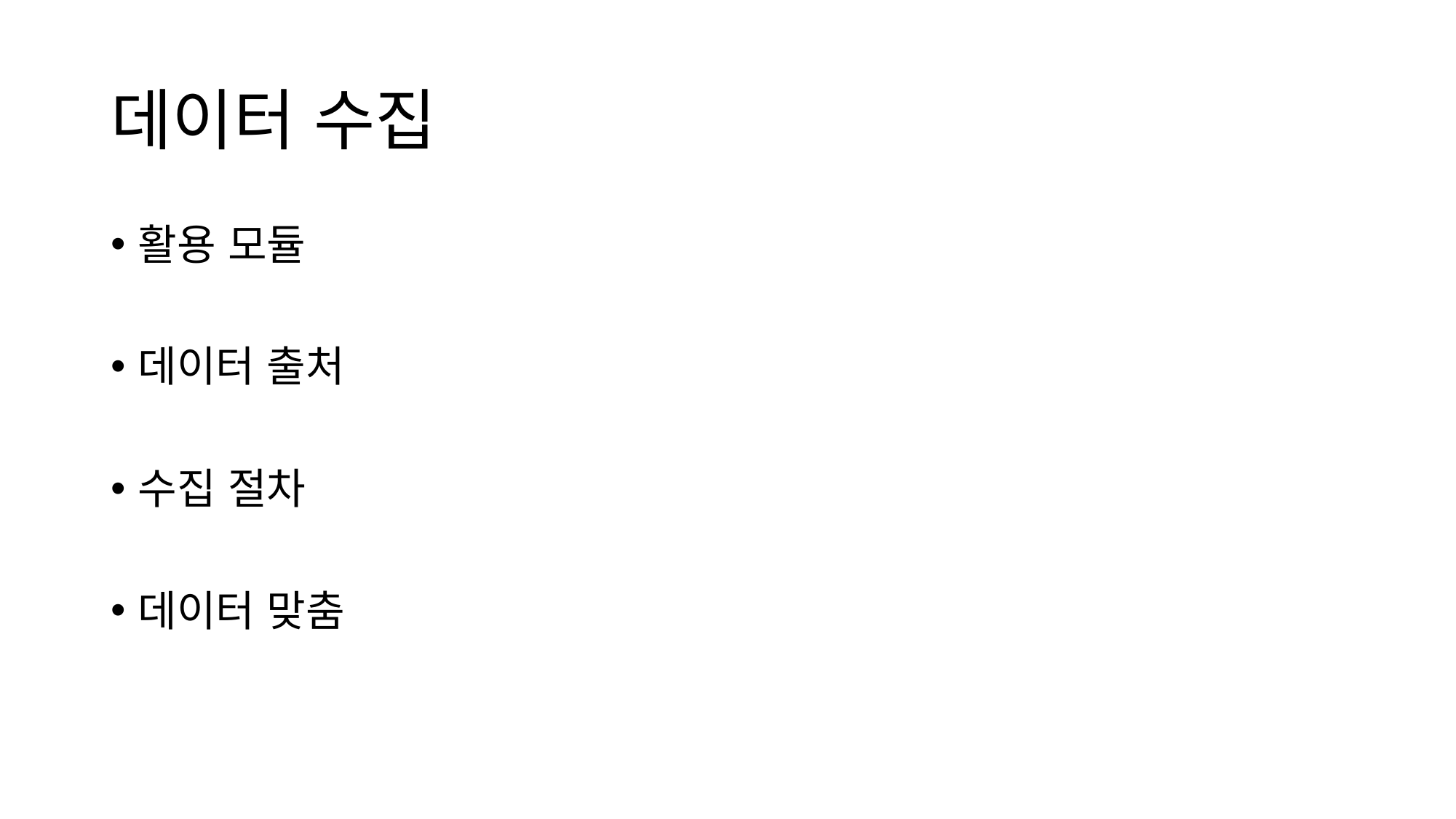

# 데이터 수집
활용 모듈

데이터 출처

수집 절차

데이터 맞춤